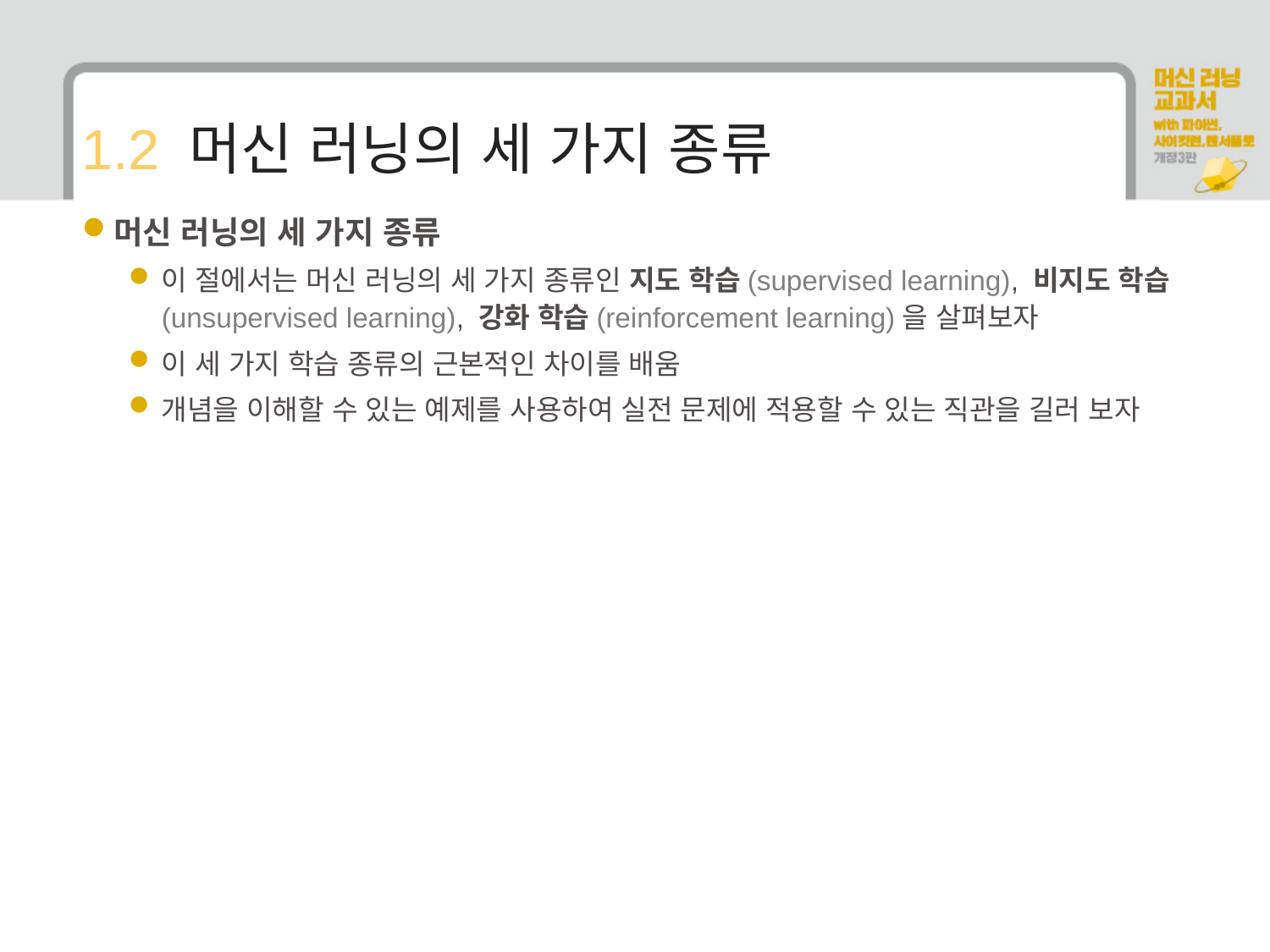

# 1.2 머신 러닝의 세 가지 종류
머신 러닝의 세 가지 종류
이 절에서는 머신 러닝의 세 가지 종류인 지도 학습(supervised learning), 비지도 학습(unsupervised learning), 강화 학습(reinforcement learning)을 살펴보자
이 세 가지 학습 종류의 근본적인 차이를 배움
개념을 이해할 수 있는 예제를 사용하여 실전 문제에 적용할 수 있는 직관을 길러 보자